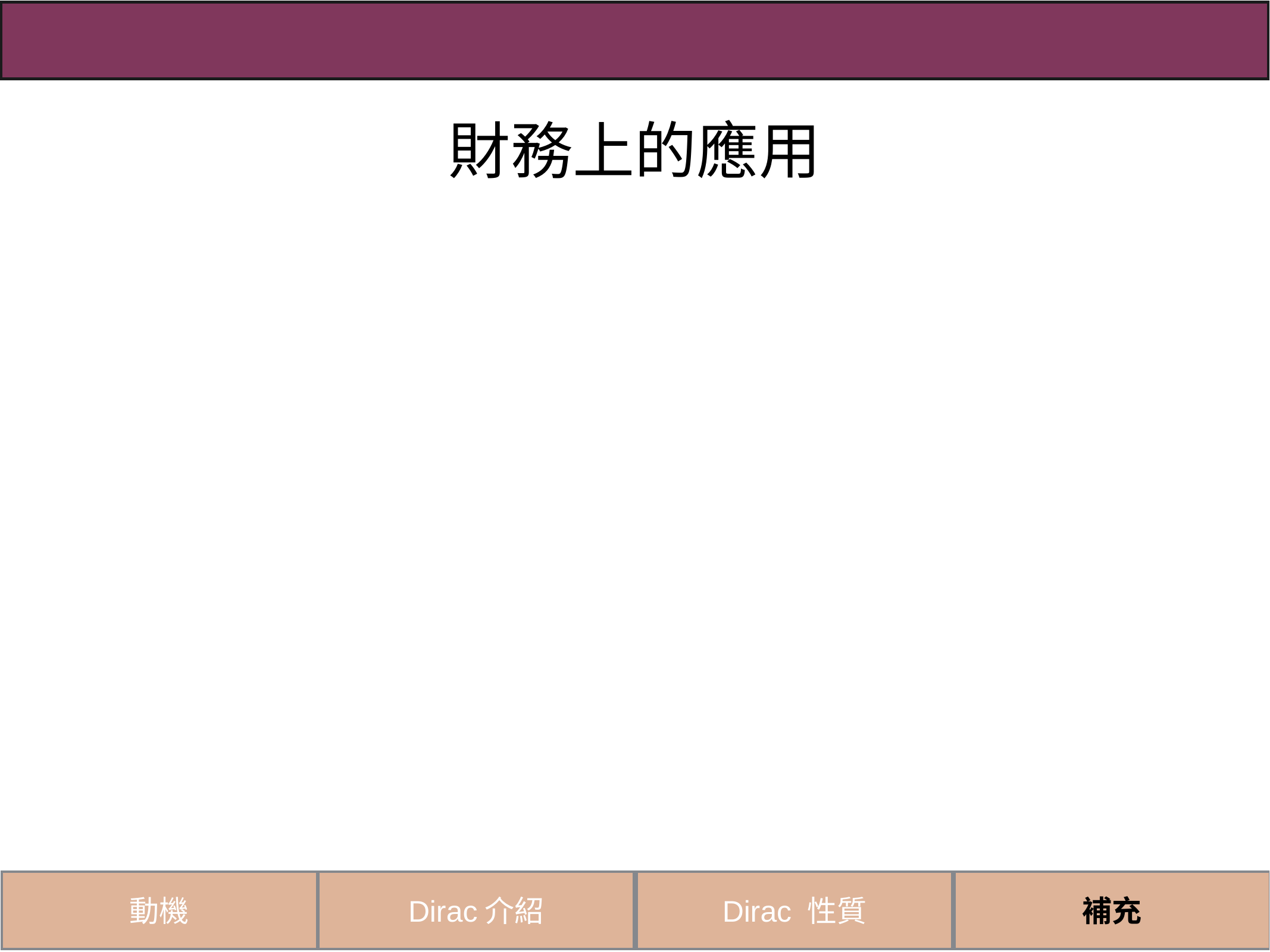

# 財務上的應用

動機
Dirac介紹
Dirac 性質
補充